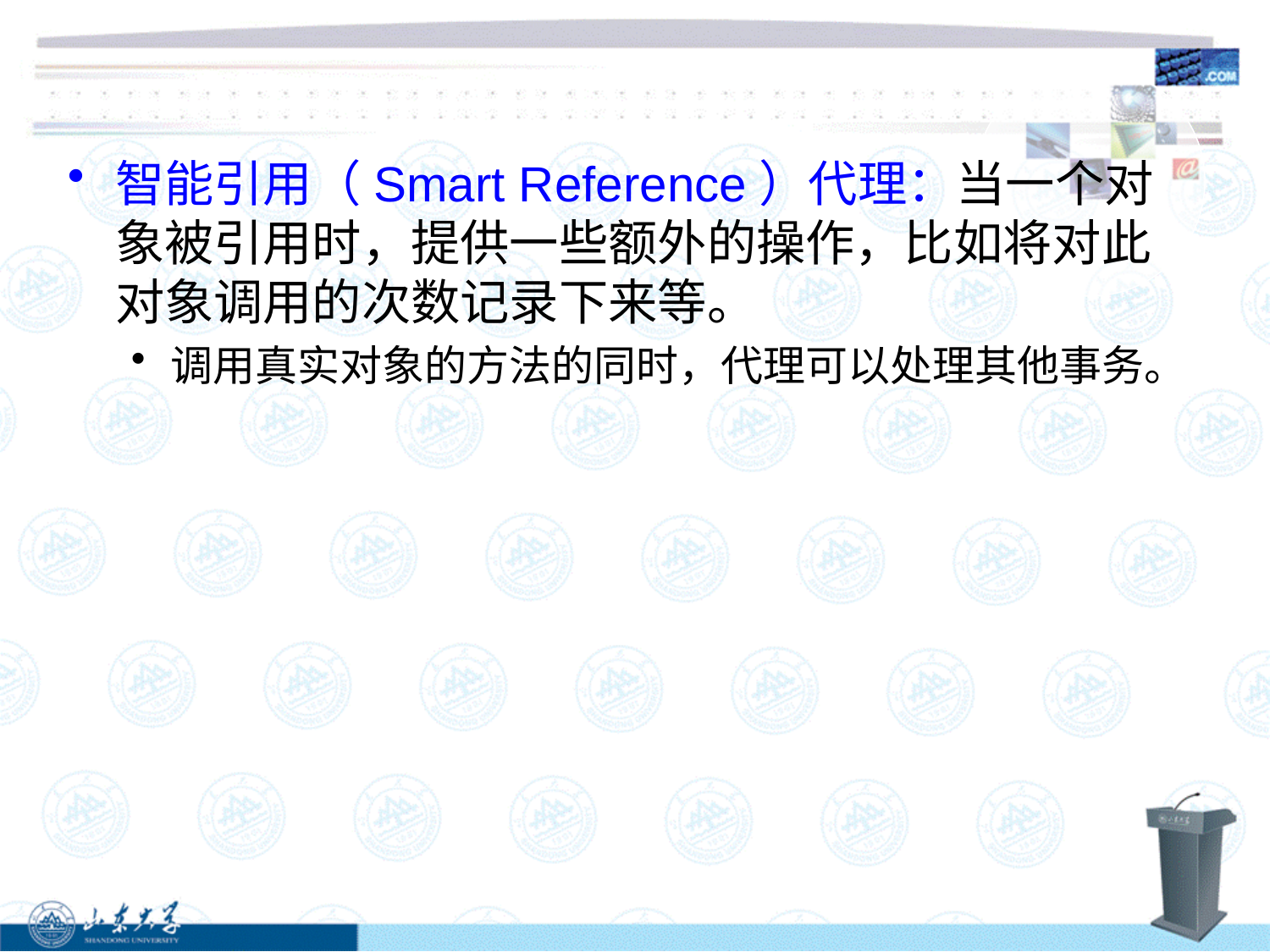

智能引用（Smart Reference）代理：当一个对象被引用时，提供一些额外的操作，比如将对此对象调用的次数记录下来等。
调用真实对象的方法的同时，代理可以处理其他事务。